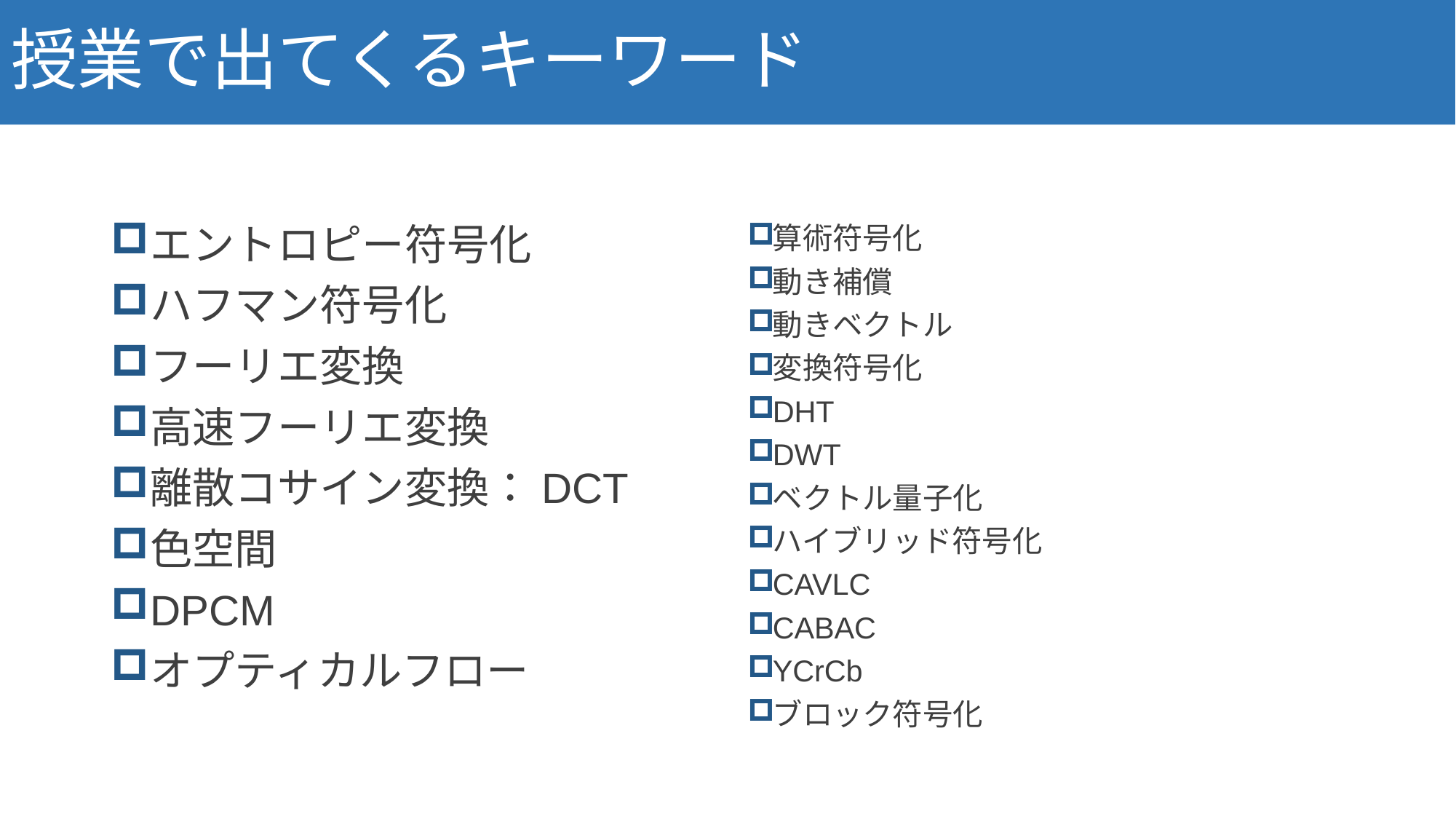

# 授業で出てくるキーワード
19
エントロピー符号化
ハフマン符号化
フーリエ変換
高速フーリエ変換
離散コサイン変換：DCT
色空間
DPCM
オプティカルフロー

算術符号化
動き補償
動きベクトル
変換符号化
DHT
DWT
ベクトル量子化
ハイブリッド符号化
CAVLC
CABAC
YCrCb
ブロック符号化